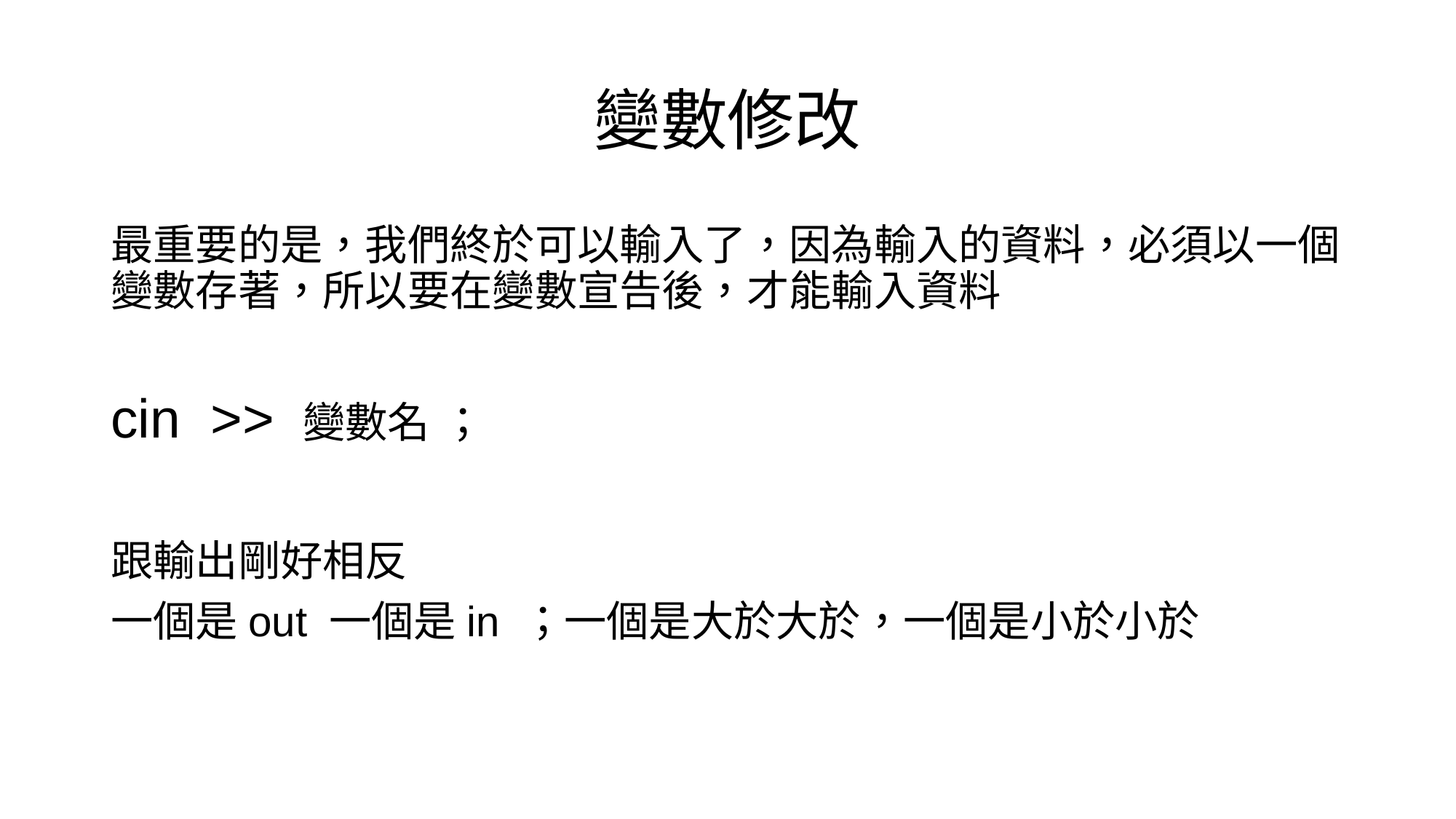

# 變數修改
最重要的是，我們終於可以輸入了，因為輸入的資料，必須以一個變數存著，所以要在變數宣告後，才能輸入資料

cin  >> 變數名 ；

跟輸出剛好相反
一個是out 一個是in ；一個是大於大於，一個是小於小於